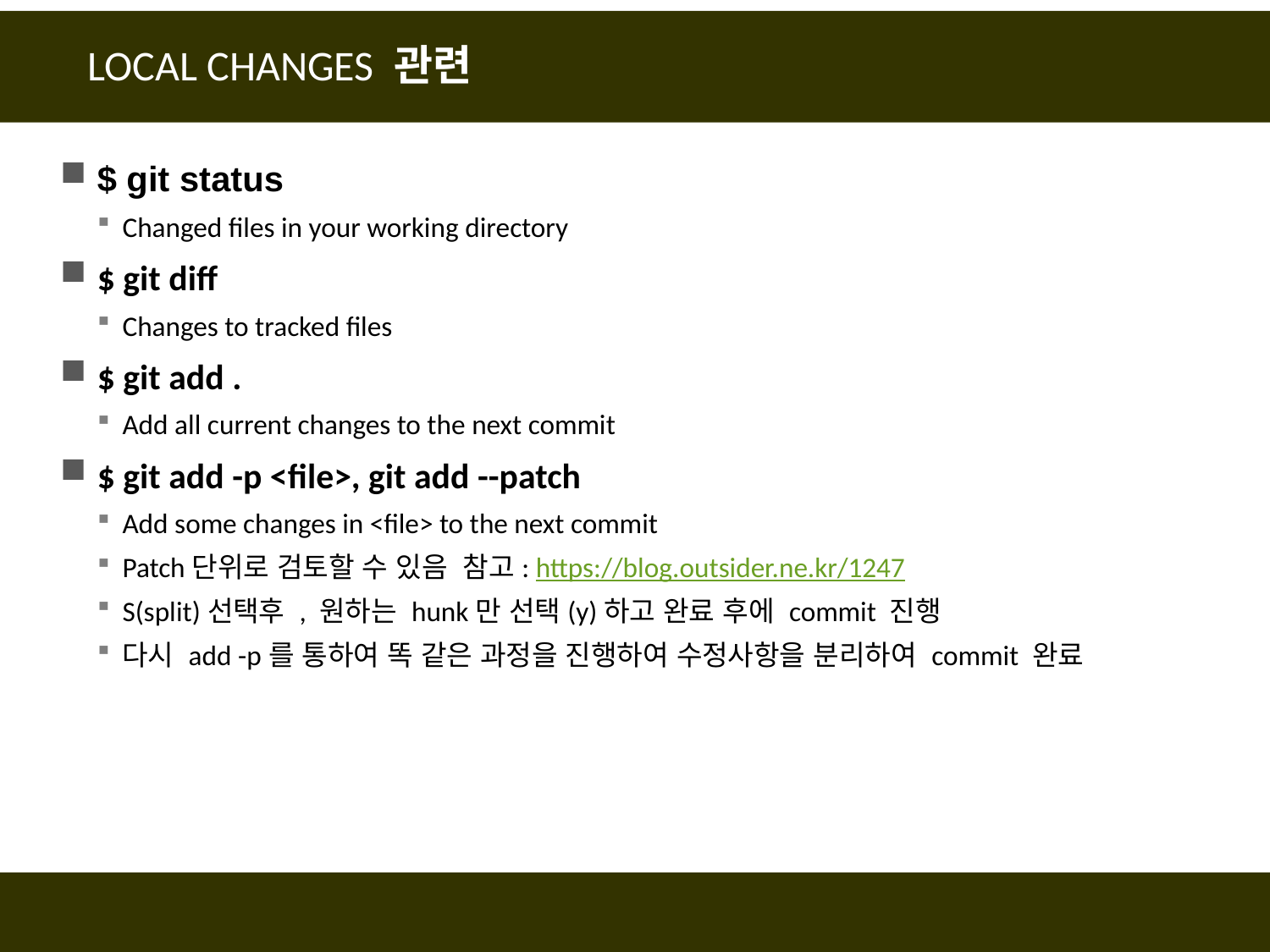

# LOCAL CHANGES 관련
$ git status
Changed files in your working directory
$ git diff
Changes to tracked files
$ git add .
Add all current changes to the next commit
$ git add -p <file>, git add --patch
Add some changes in <file> to the next commit
Patch단위로 검토할 수 있음  참고: https://blog.outsider.ne.kr/1247
S(split)선택후 , 원하는 hunk만 선택(y)하고 완료 후에 commit 진행
다시 add -p를 통하여 똑 같은 과정을 진행하여 수정사항을 분리하여 commit 완료